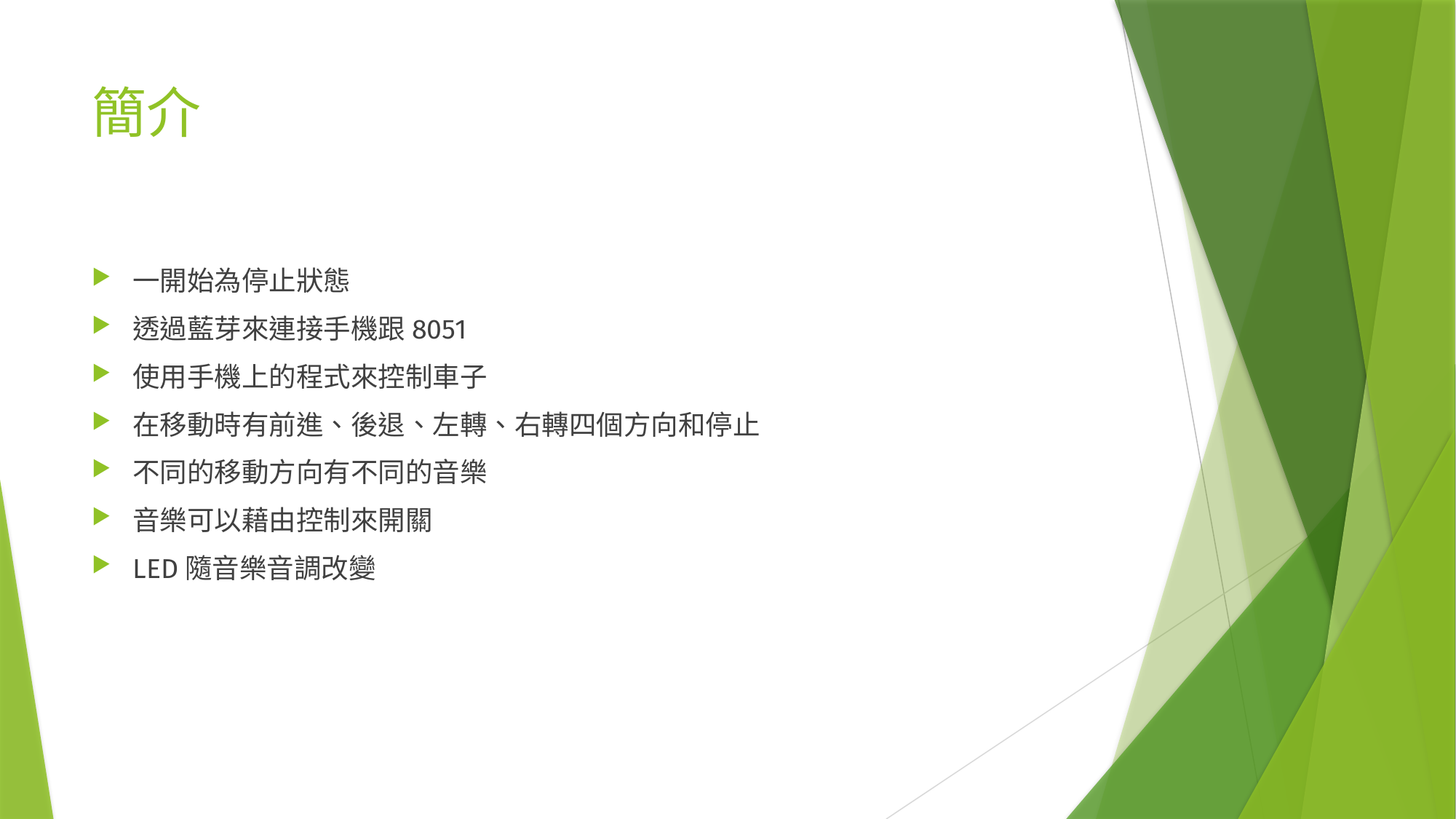

# 簡介
一開始為停止狀態
透過藍芽來連接手機跟8051
使用手機上的程式來控制車子
在移動時有前進、後退、左轉、右轉四個方向和停止
不同的移動方向有不同的音樂
音樂可以藉由控制來開關
LED隨音樂音調改變